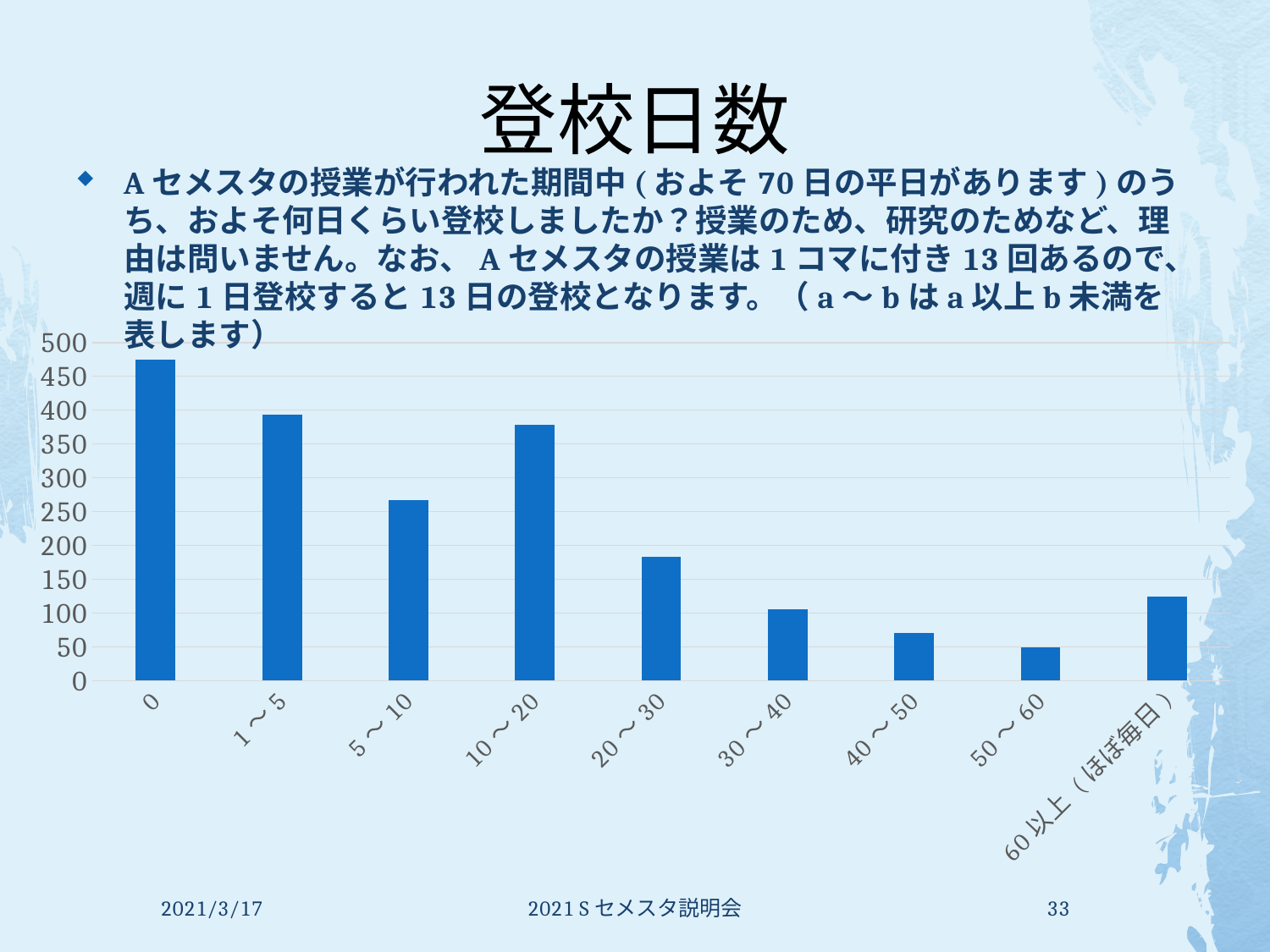

# 登校日数
Aセメスタの授業が行われた期間中(およそ70日の平日があります)のうち、およそ何日くらい登校しましたか？授業のため、研究のためなど、理由は問いません。なお、Aセメスタの授業は1コマに付き13回あるので、週に1日登校すると13日の登校となります。（a～bはa以上b未満を表します）

### Chart

| Category |  |
|---|---|
| 0 | 475.0 |
| 1〜5 | 393.0 |
| 5〜10 | 267.0 |
| 10〜20 | 378.0 |
| 20〜30 | 183.0 |
| 30〜40 | 106.0 |
| 40〜50 | 71.0 |
| 50〜60 | 49.0 |
| 60以上 (ほぼ毎日) | 124.0 |
2021/3/17
2021 Sセメスタ説明会
33